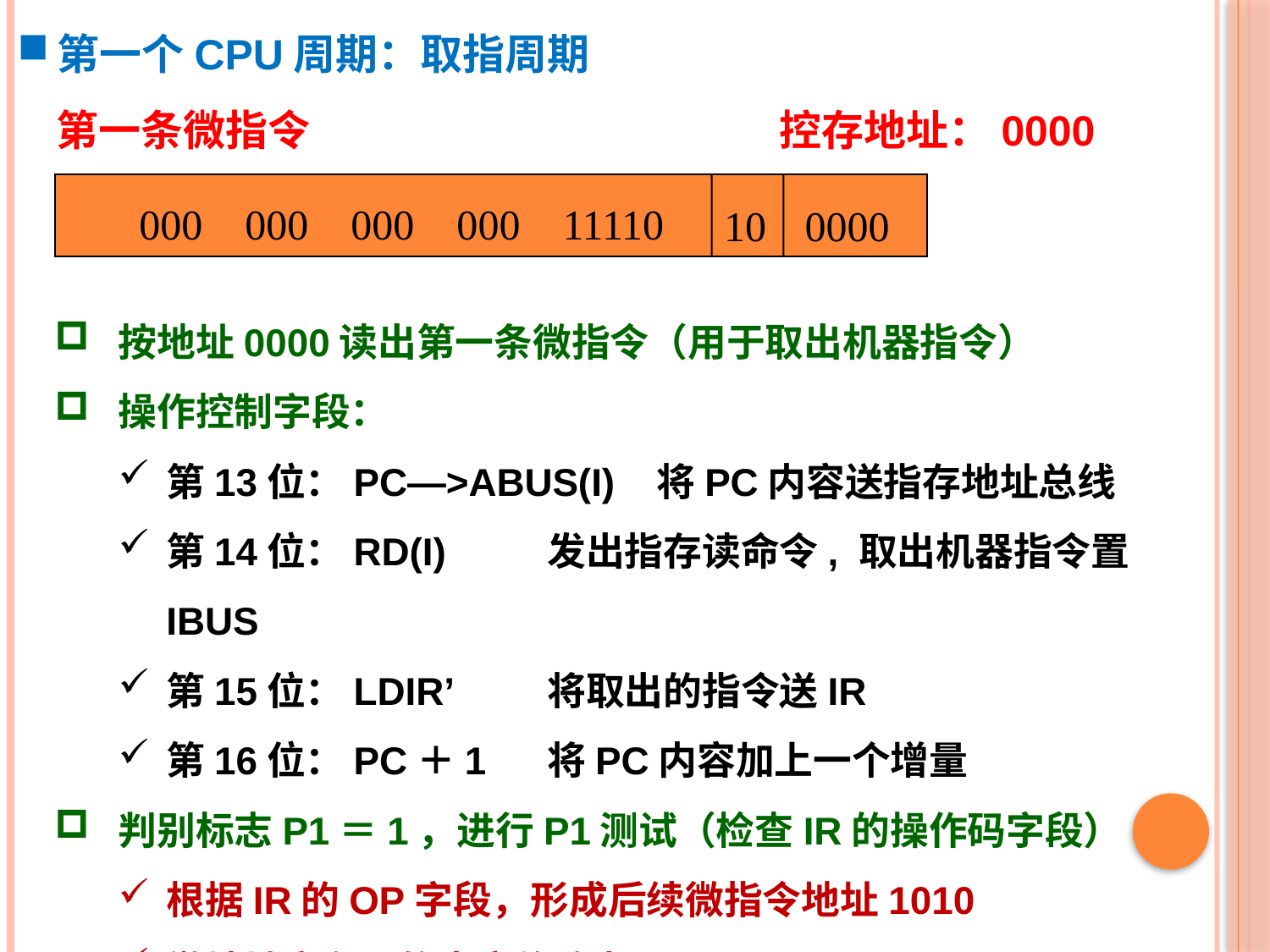

第一个CPU周期：取指周期
   第一条微指令				控存地址：0000

按地址0000读出第一条微指令（用于取出机器指令）
操作控制字段：
第13位：PC—>ABUS(I)   将PC内容送指存地址总线
第14位：RD(I)	发出指存读命令, 取出机器指令置IBUS
第15位：LDIR’	将取出的指令送IR
第16位：PC＋1	将PC内容加上一个增量
判别标志P1＝1，进行P1测试（检查IR的操作码字段）
根据IR的OP字段，形成后续微指令地址1010
微地址寄存器的内容修改为1010

000    000    000    000    11110
10
0000